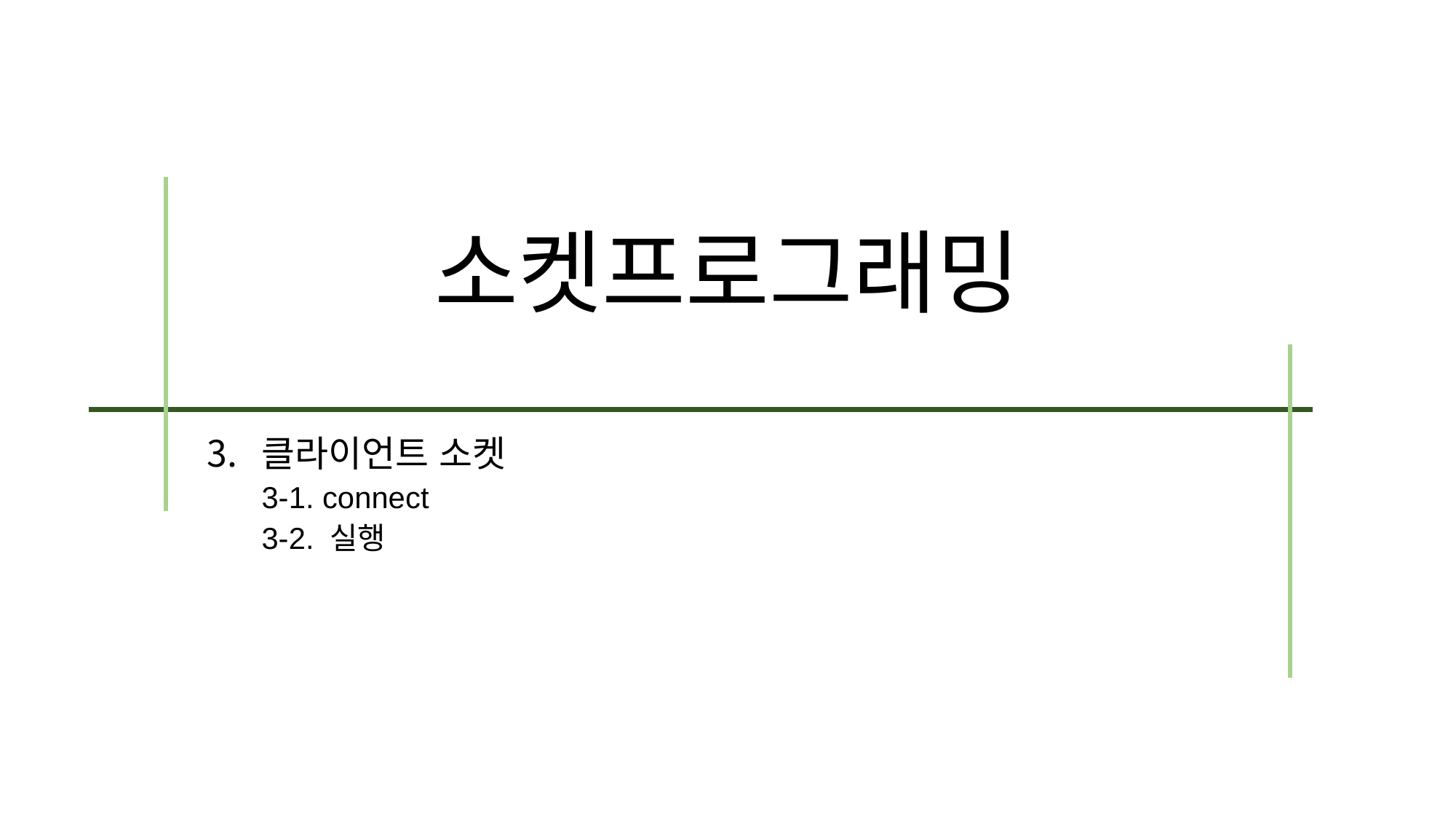

# 소켓프로그래밍
클라이언트 소켓
3-1. connect
3-2. 실행